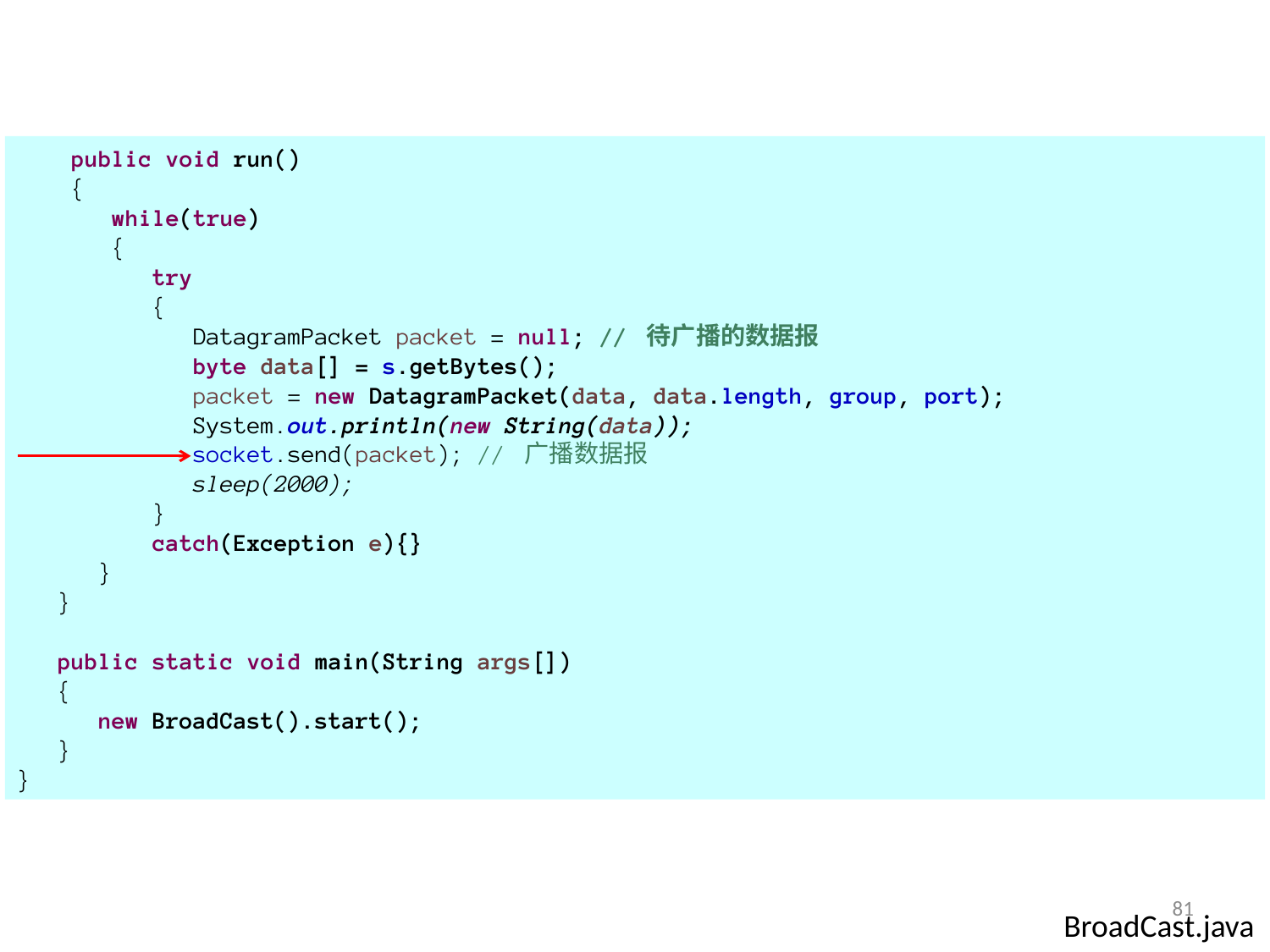

public void run()
    {
       while(true)
       {
          try
          {
             DatagramPacket packet = null; // 待广播的数据报
             byte data[] = s.getBytes();
             packet = new DatagramPacket(data, data.length, group, port);
             System.out.println(new String(data));
             socket.send(packet); // 广播数据报
             sleep(2000);
          }
          catch(Exception e){}
      }
   }

   public static void main(String args[])
   {
      new BroadCast().start();
   }
}
81
BroadCast.java